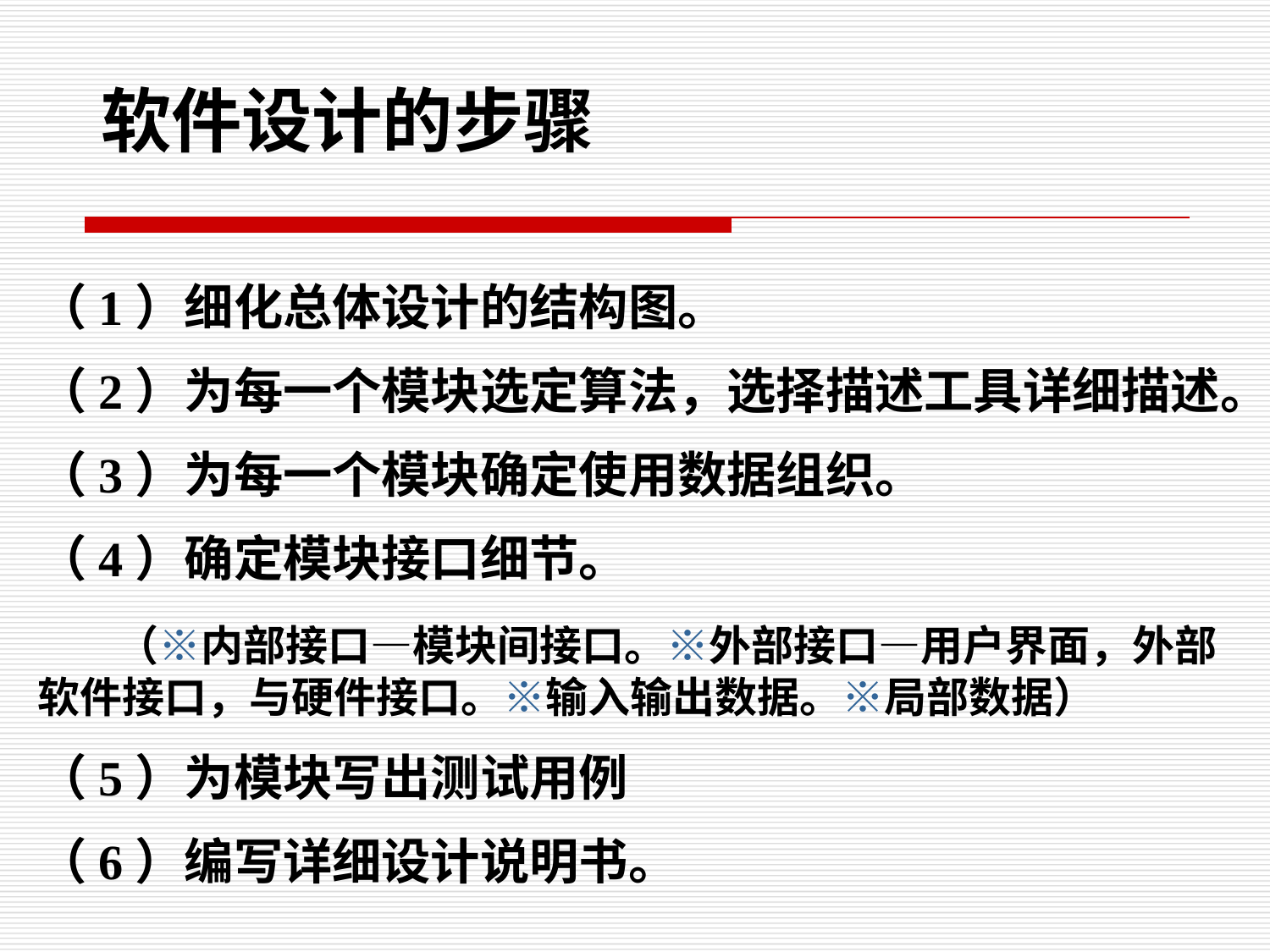

软件设计的步骤
（1）细化总体设计的结构图。
（2）为每一个模块选定算法，选择描述工具详细描述。
（3）为每一个模块确定使用数据组织。
（4）确定模块接口细节。
      （※内部接口—模块间接口。※外部接口—用户界面，外部软件接口，与硬件接口。※输入输出数据。※局部数据）
（5）为模块写出测试用例
（6）编写详细设计说明书。